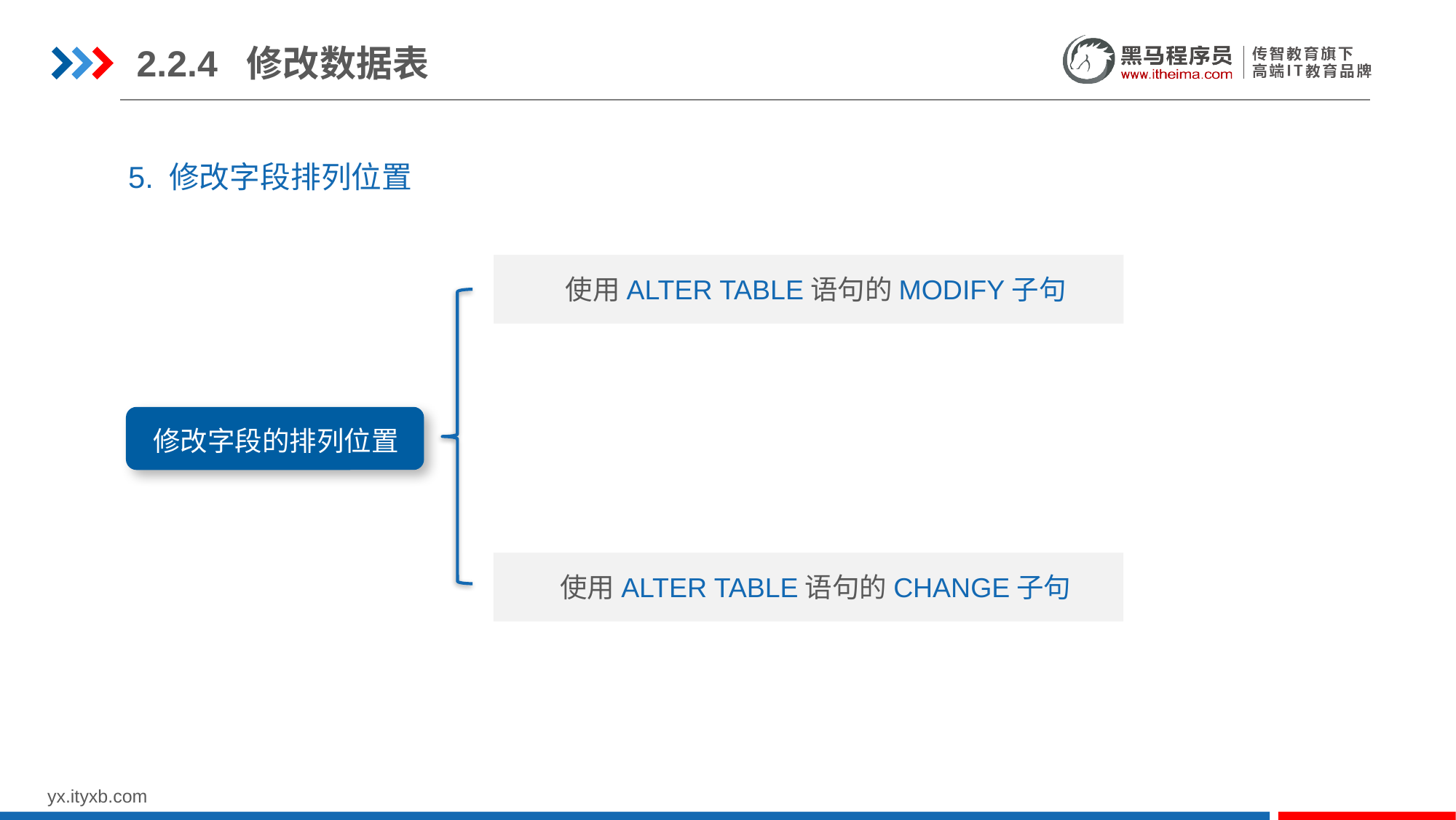

2.2.4  修改数据表
5. 修改字段排列位置

使用ALTER TABLE语句的MODIFY子句

修改字段的排列位置

使用ALTER TABLE语句的CHANGE子句